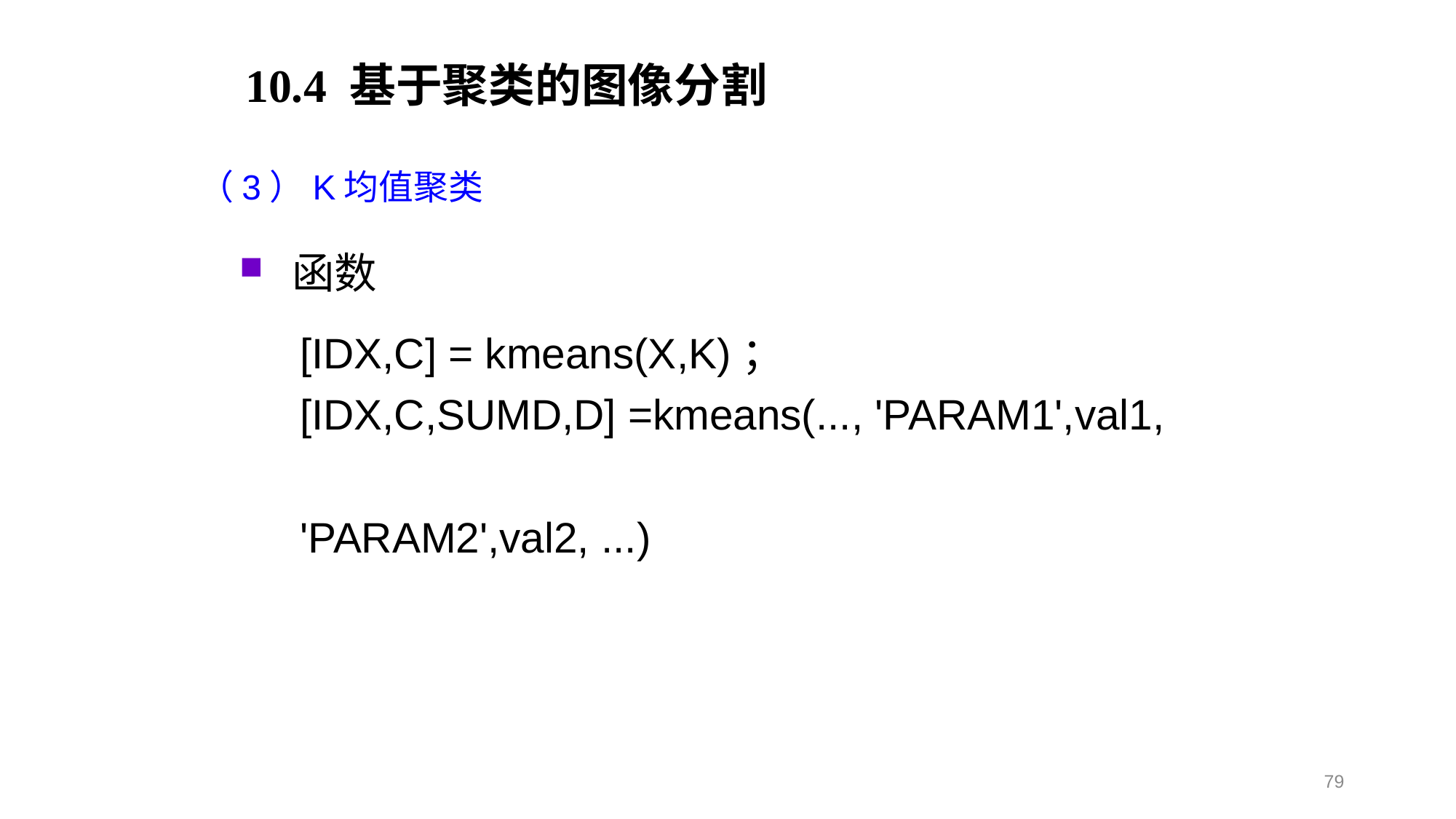

10.4 基于聚类的图像分割
（3）K均值聚类
函数
[IDX,C] = kmeans(X,K)；
[IDX,C,SUMD,D] =kmeans(..., 'PARAM1',val1,
                                                 'PARAM2',val2, ...)
79